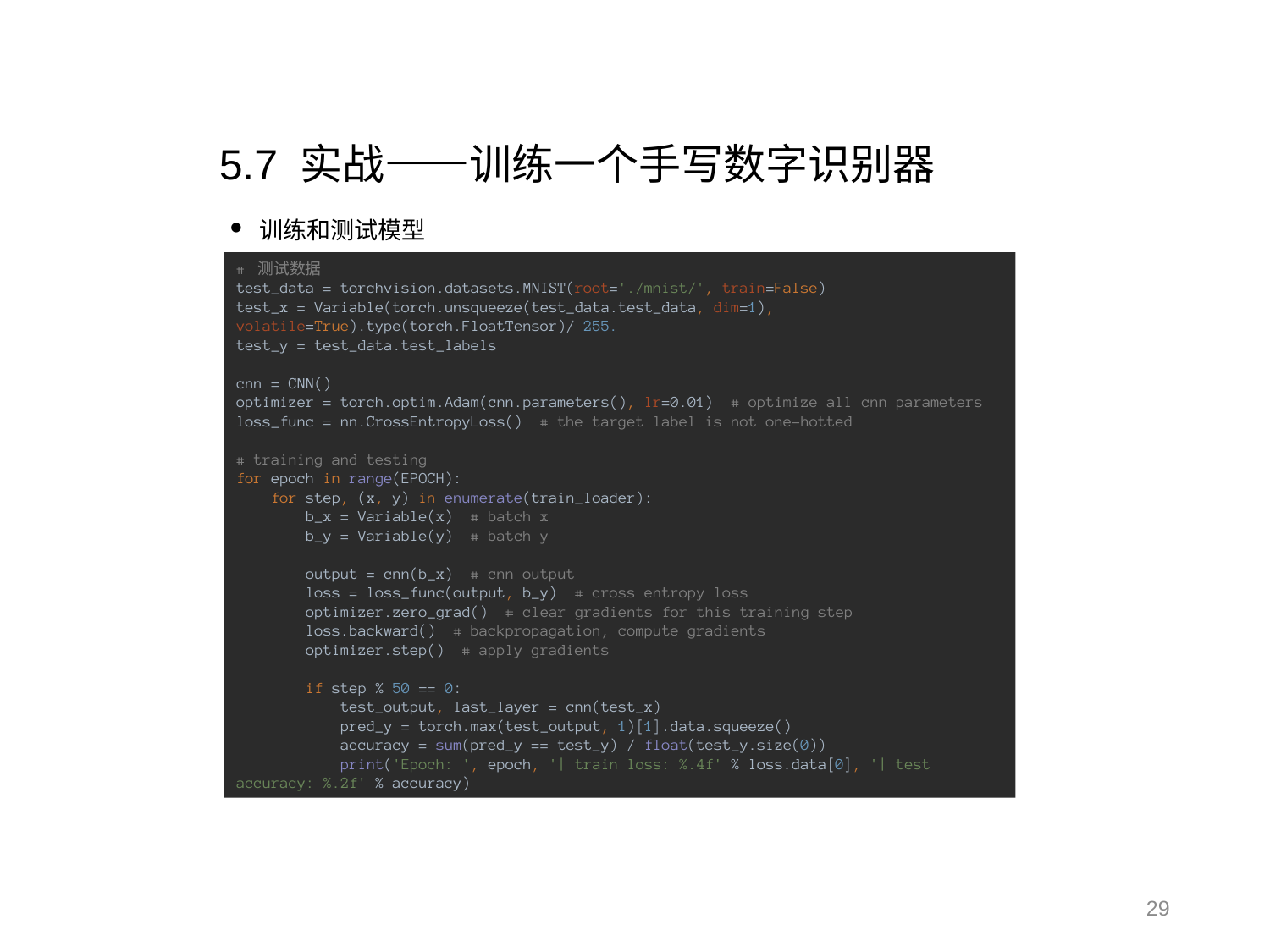

# 5.7 实战——训练一个手写数字识别器
训练和测试模型
# 测试数据
test_data = torchvision.datasets.MNIST(root='./mnist/', train=False)
test_x = Variable(torch.unsqueeze(test_data.test_data, dim=1), volatile=True).type(torch.FloatTensor)/ 255.
test_y = test_data.test_labels
cnn = CNN()
optimizer = torch.optim.Adam(cnn.parameters(), lr=0.01)  # optimize all cnn parameters
loss_func = nn.CrossEntropyLoss()  # the target label is not one-hotted
# training and testing
for epoch in range(EPOCH):
    for step, (x, y) in enumerate(train_loader):
        b_x = Variable(x)  # batch x
        b_y = Variable(y)  # batch y
        output = cnn(b_x)  # cnn output
        loss = loss_func(output, b_y)  # cross entropy loss
        optimizer.zero_grad()  # clear gradients for this training step
        loss.backward()  # backpropagation, compute gradients
        optimizer.step()  # apply gradients
        if step % 50 == 0:
            test_output, last_layer = cnn(test_x)
            pred_y = torch.max(test_output, 1)[1].data.squeeze()
            accuracy = sum(pred_y == test_y) / float(test_y.size(0))
            print('Epoch: ', epoch, '| train loss: %.4f' % loss.data[0], '| test accuracy: %.2f' % accuracy)
29